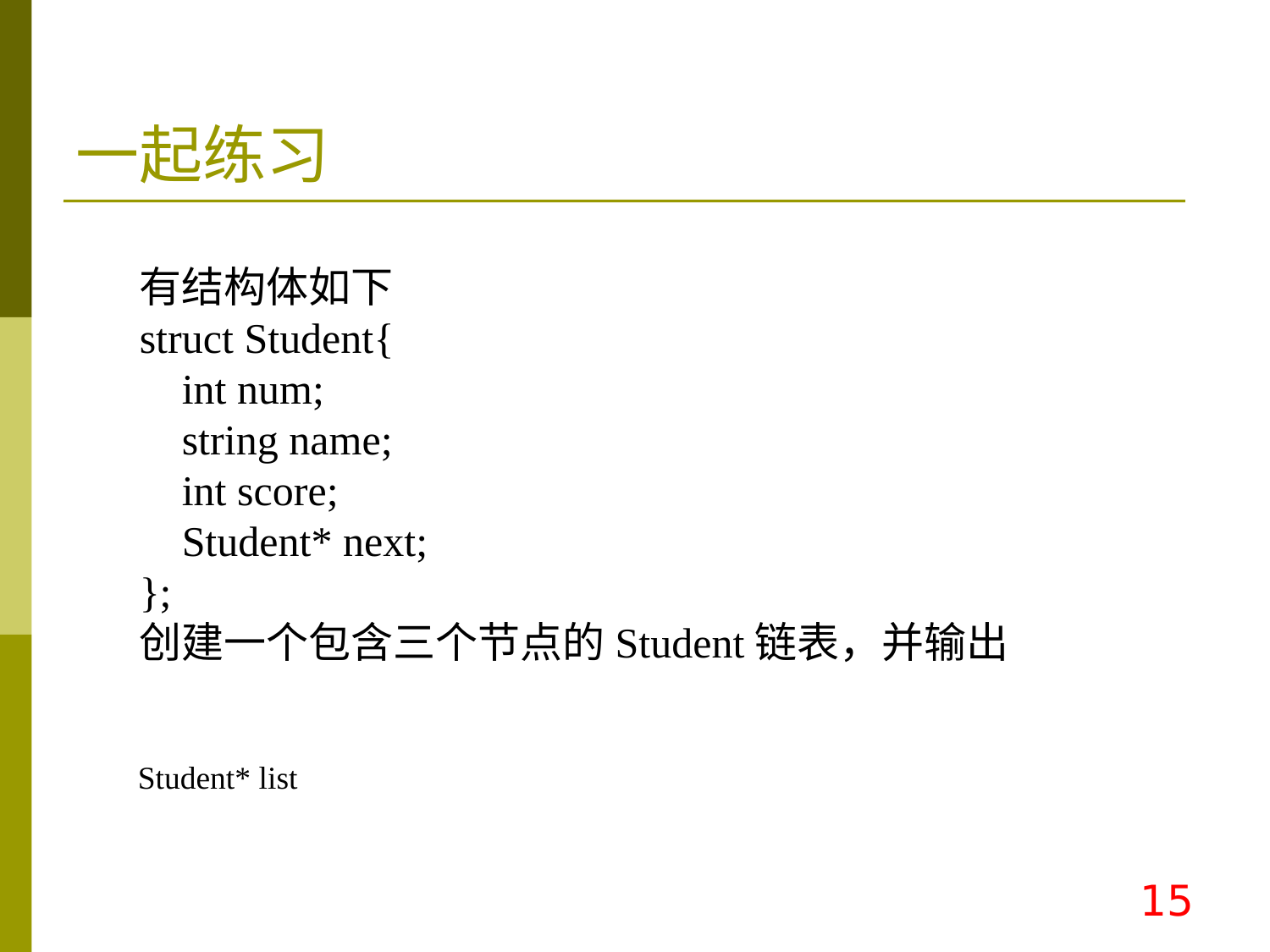

一起练习
有结构体如下
struct Student{
    int num;
    string name;
    int score;
    Student* next;
};
创建一个包含三个节点的Student链表，并输出
Student* list
15